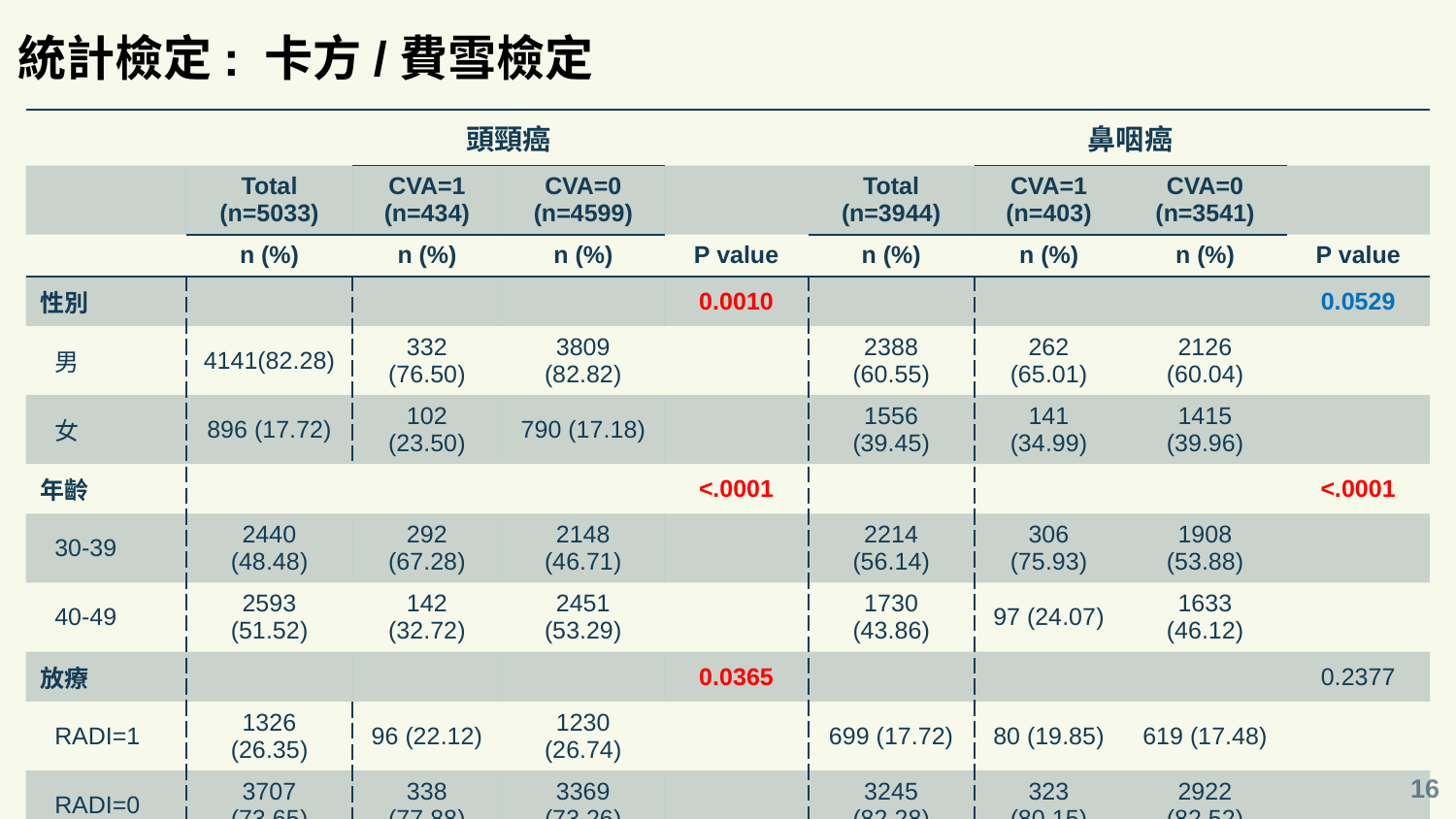

統計檢定: 卡方/費雪檢定
|  |  | 頭頸癌 |  |  |  | 鼻咽癌 |  |  |
| --- | --- | --- | --- | --- | --- | --- | --- | --- |
|  | Total (n=5033) | CVA=1 (n=434) | CVA=0 (n=4599) |  | Total (n=3944) | CVA=1 (n=403) | CVA=0 (n=3541) |  |
|  | n (%) | n (%) | n (%) | P value | n (%) | n (%) | n (%) | P value |
| 性別 |  |  |  | 0.0010 |  |  |  | 0.0529 |
| 男 | 4141(82.28) | 332 (76.50) | 3809 (82.82) |  | 2388 (60.55) | 262 (65.01) | 2126 (60.04) |  |
| 女 | 896 (17.72) | 102 (23.50) | 790 (17.18) |  | 1556 (39.45) | 141 (34.99) | 1415 (39.96) |  |
| 年齡 |  |  |  | <.0001 |  |  |  | <.0001 |
| 30-39 | 2440 (48.48) | 292 (67.28) | 2148 (46.71) |  | 2214 (56.14) | 306 (75.93) | 1908 (53.88) |  |
| 40-49 | 2593 (51.52) | 142 (32.72) | 2451 (53.29) |  | 1730 (43.86) | 97 (24.07) | 1633 (46.12) |  |
| 放療 |  |  |  | 0.0365 |  |  |  | 0.2377 |
| RADI=1 | 1326 (26.35) | 96 (22.12) | 1230 (26.74) |  | 699 (17.72) | 80 (19.85) | 619 (17.48) |  |
| RADI=0 | 3707 (73.65) | 338 (77.88) | 3369 (73.26) |  | 3245 (82.28) | 323 (80.15) | 2922 (82.52) |  |
| 化療 |  |  |  | 0.0002 |  |  |  | 0.0600 |
| Chemo=1 | 533 (10.59) | 23 (5.30) | 510 (11.09) |  | 252 (6.39) | 17 (4.22) | 235 (6.64) |  |
| Chemo=0 | 4500 (89.41) | 411 (94.70) | 4089 (88.91) |  | 3692 (93.61) | 386 (95.78) | 3306 (93.36) |  |
16